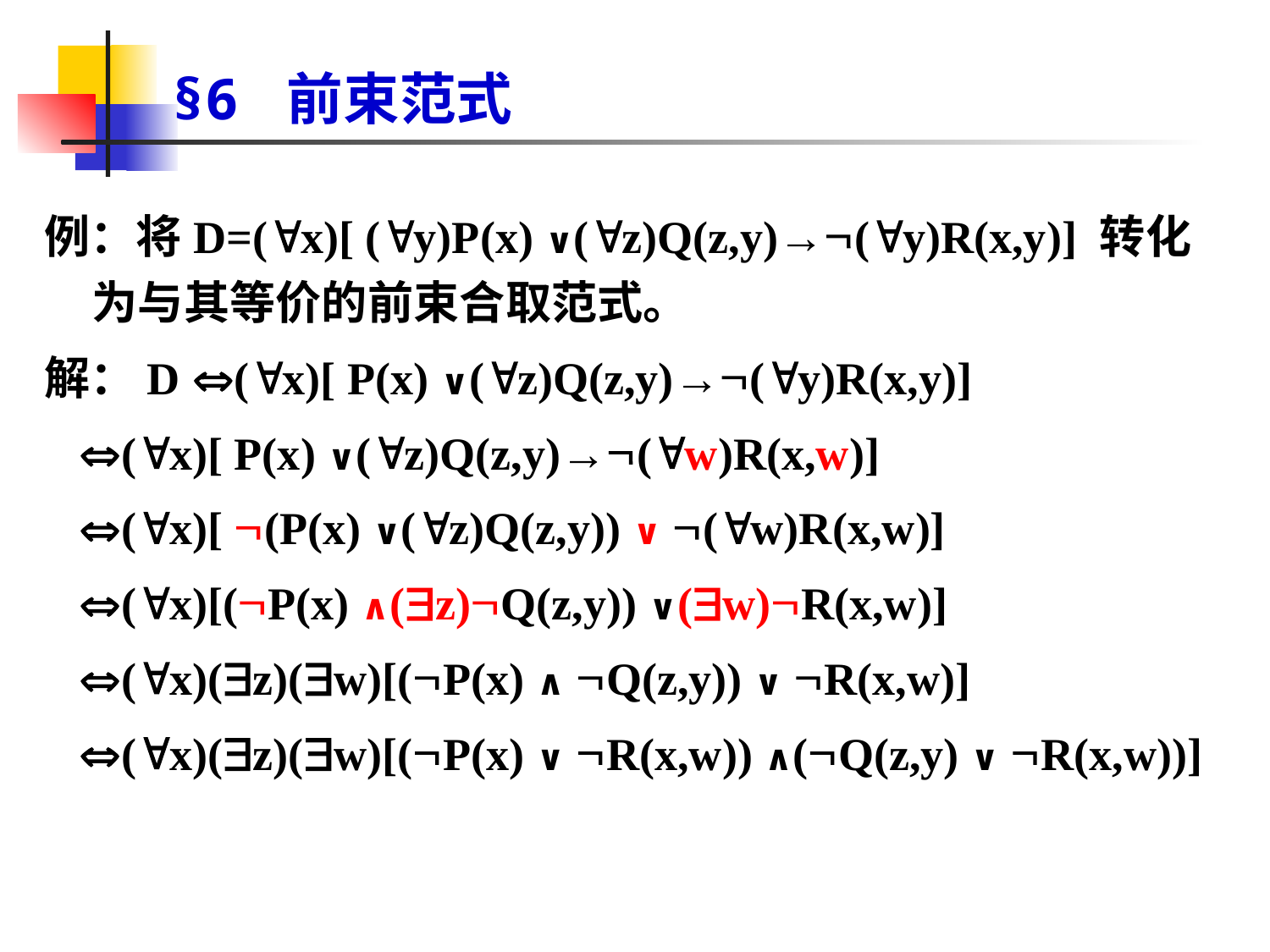

# §6 前束范式
例：将D=(∀x)[ (∀y)P(x) ∨(∀z)Q(z,y)→¬(∀y)R(x,y)] 转化为与其等价的前束合取范式。
解：D ⇔(∀x)[ P(x) ∨(∀z)Q(z,y)→¬(∀y)R(x,y)]
   ⇔(∀x)[ P(x) ∨(∀z)Q(z,y)→¬(∀w)R(x,w)]
   ⇔(∀x)[ ¬(P(x) ∨(∀z)Q(z,y)) ∨ ¬(∀w)R(x,w)]
   ⇔(∀x)[(¬P(x) ∧(∃z)¬Q(z,y)) ∨(∃w)¬R(x,w)]
   ⇔(∀x)(∃z)(∃w)[(¬P(x) ∧ ¬Q(z,y)) ∨ ¬R(x,w)]
   ⇔(∀x)(∃z)(∃w)[(¬P(x) ∨ ¬R(x,w)) ∧(¬Q(z,y) ∨ ¬R(x,w))]
86